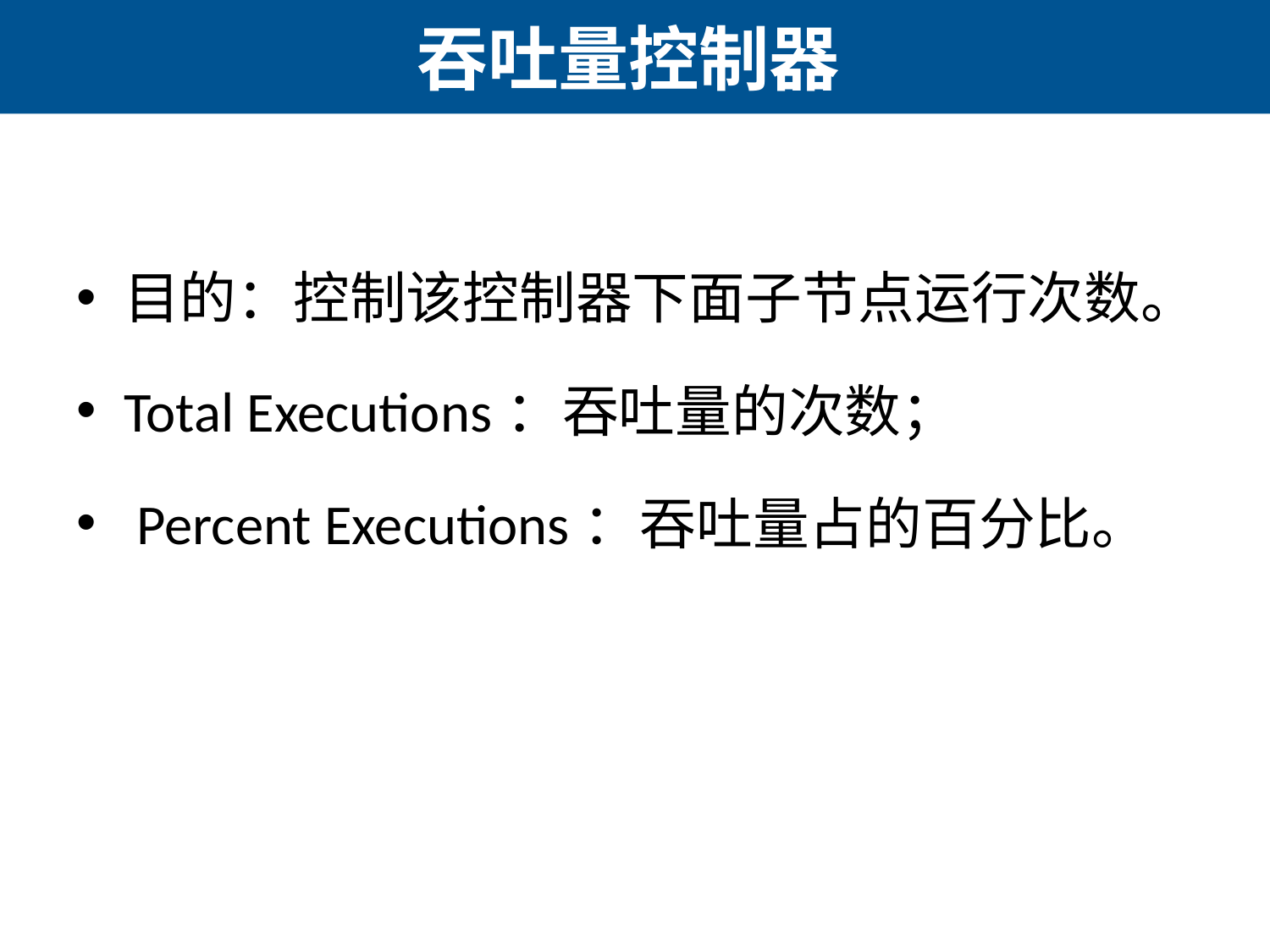

# 吞吐量控制器
目的：控制该控制器下面子节点运行次数。
Total Executions：吞吐量的次数；
 Percent Executions：吞吐量占的百分比。